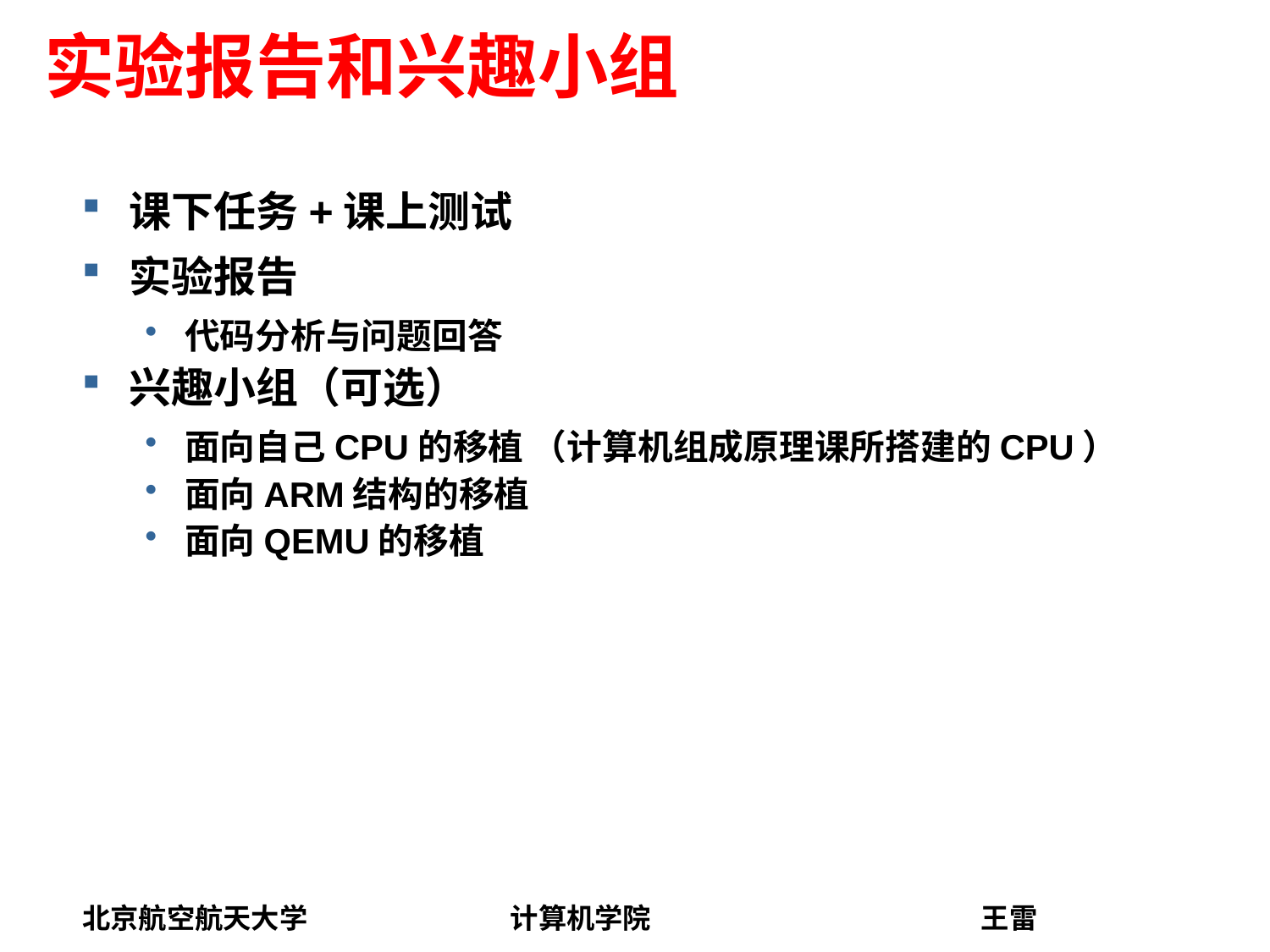

# 实验报告和兴趣小组
课下任务+课上测试
实验报告
代码分析与问题回答
兴趣小组（可选）
面向自己CPU的移植 （计算机组成原理课所搭建的CPU）
面向ARM结构的移植
面向QEMU的移植